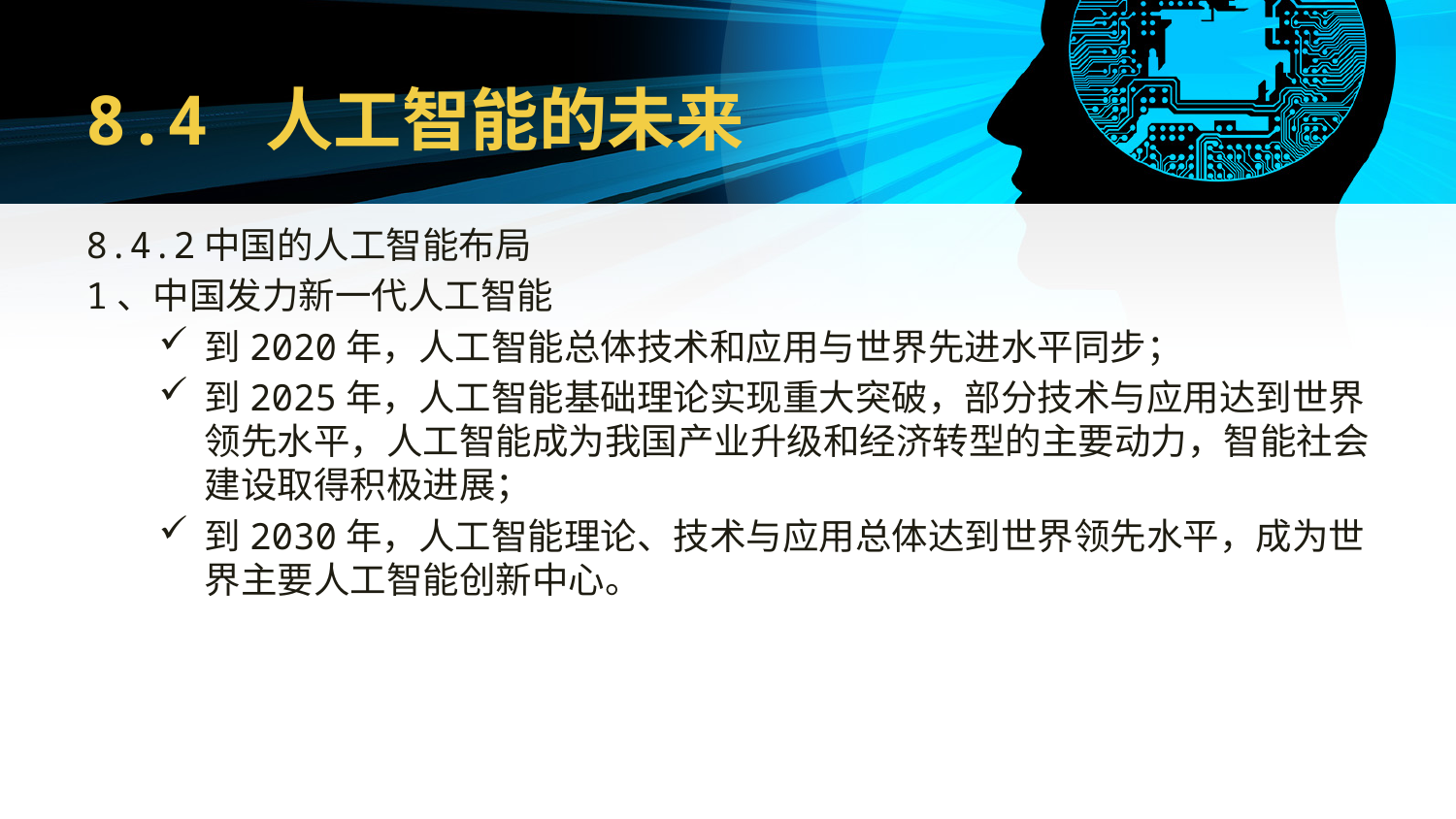

# 8.4 人工智能的未来
8.4.2中国的人工智能布局
1、中国发力新一代人工智能
到2020年，人工智能总体技术和应用与世界先进水平同步；
到2025年，人工智能基础理论实现重大突破，部分技术与应用达到世界领先水平，人工智能成为我国产业升级和经济转型的主要动力，智能社会建设取得积极进展；
到2030年，人工智能理论、技术与应用总体达到世界领先水平，成为世界主要人工智能创新中心。